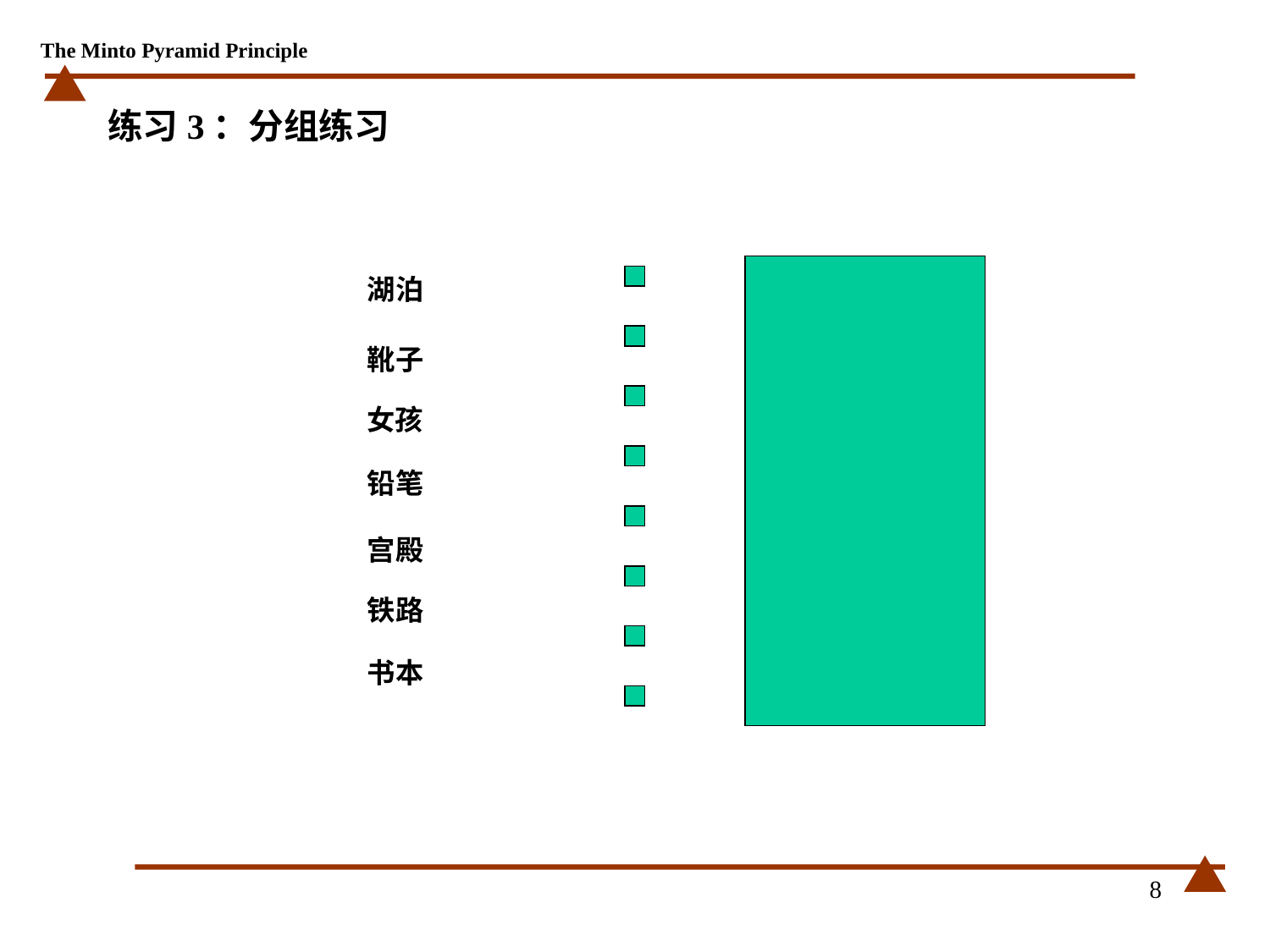

# 练习3：分组练习

湖泊

糖

靴子
盘子

女孩
袋鼠

铅笔
汽油

宫殿
自行车

铁路
大象

牙膏
书本

8